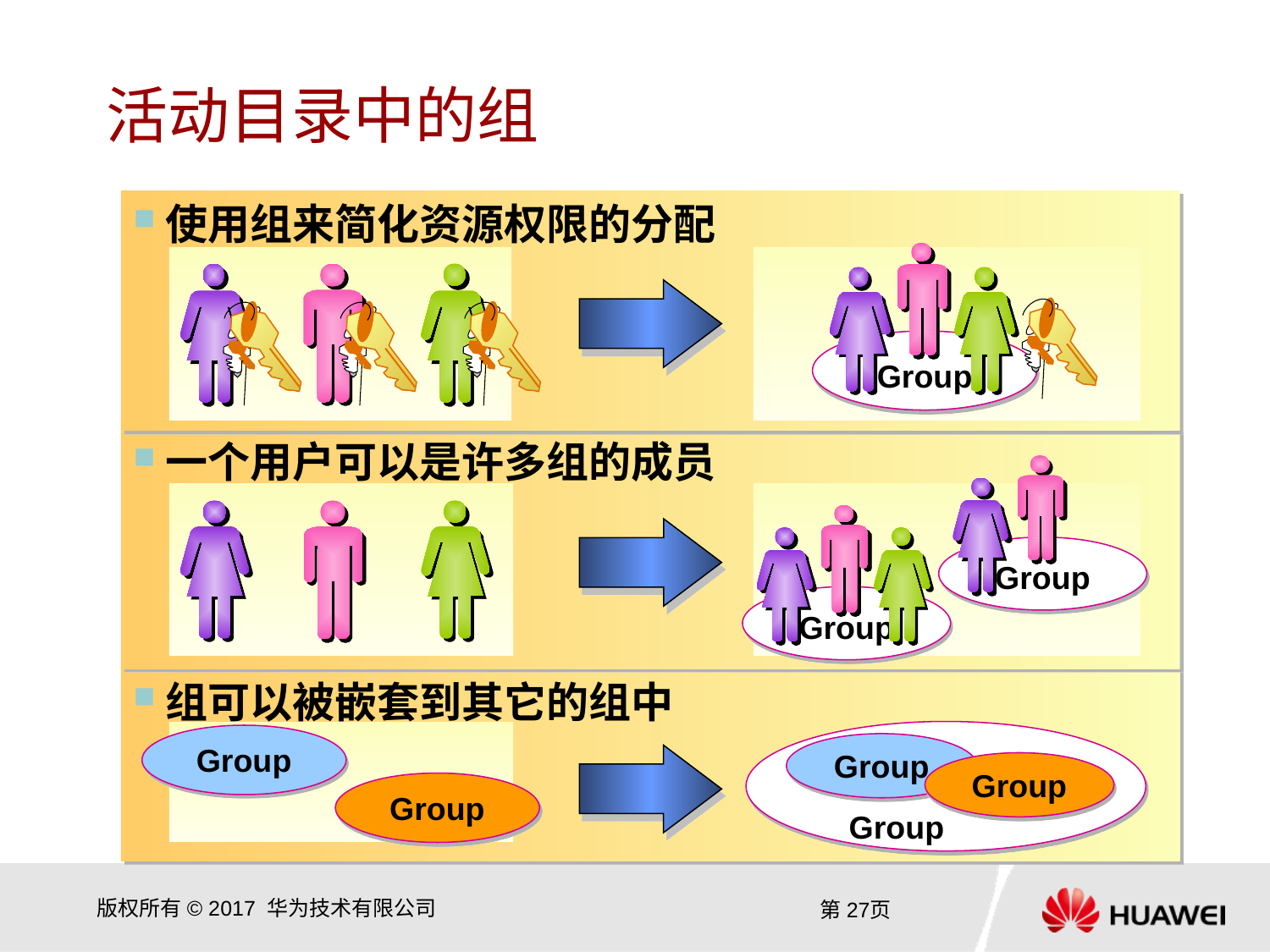

# 活动目录中的组
使用组来简化资源权限的分配

Group

一个用户可以是许多组的成员

Group

Group
组可以被嵌套到其它的组中

Group
Group
Group

Group

Group